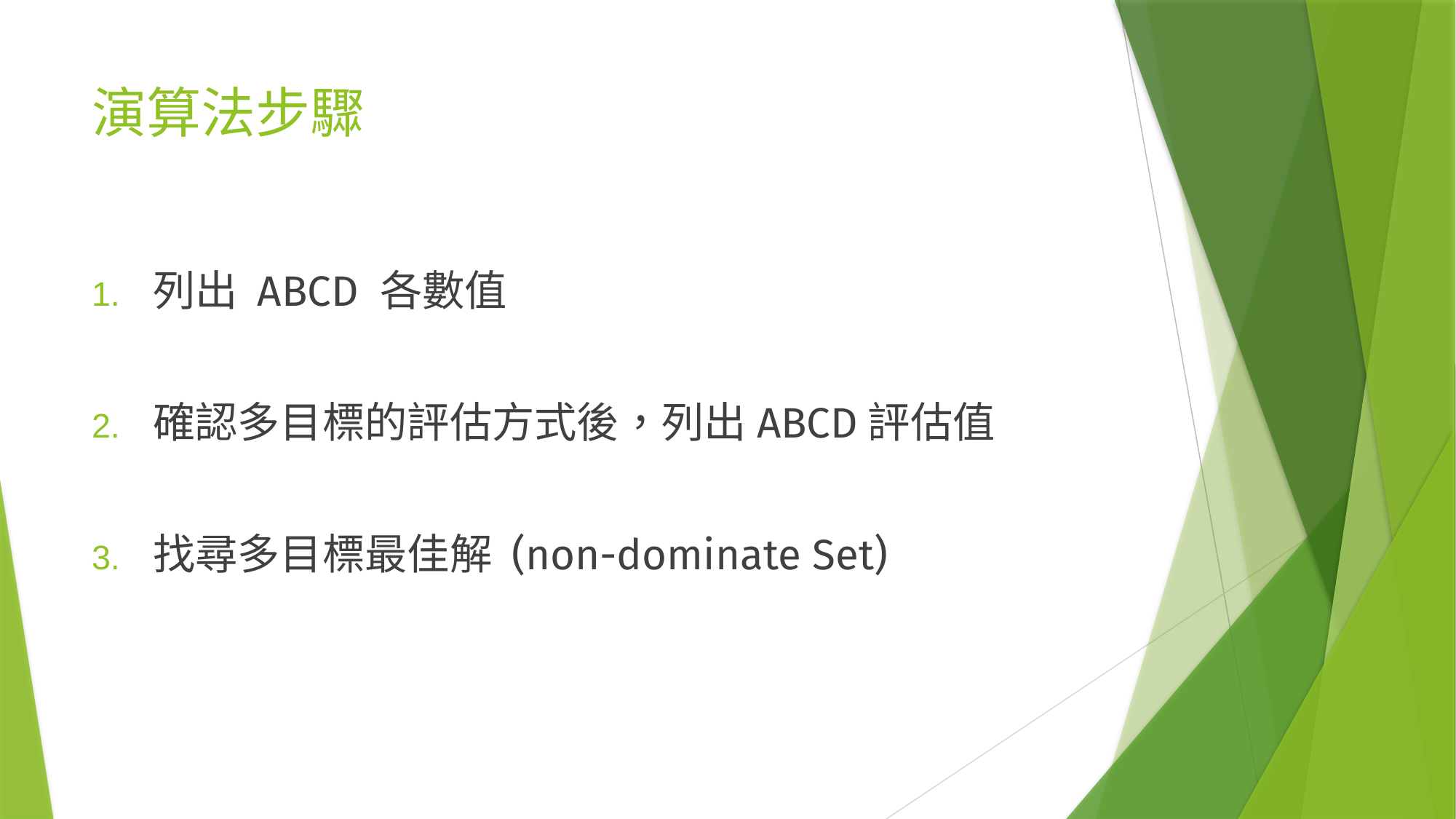

# 演算法步驟
列出 ABCD 各數值

確認多目標的評估方式後，列出ABCD評估值

找尋多目標最佳解 (non-dominate Set)